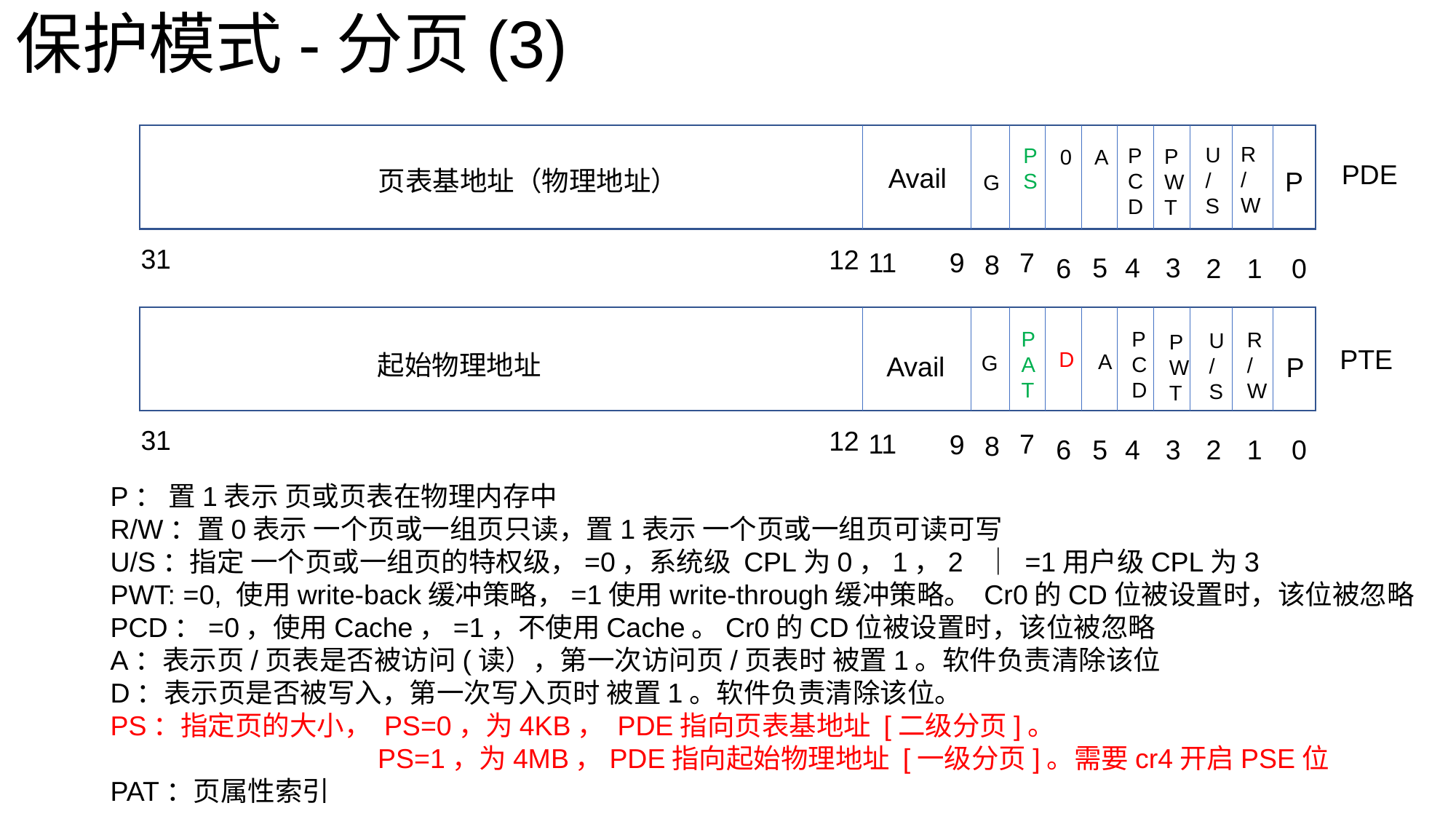

# 保护模式-分页(3)

R
/
W
U
/
S
P
S
P
C
D
P
W
T
0
A
PDE
Avail
页表基地址（物理地址）
P
G
31
12
11
7
9
8
5
4
3
2
1
0
6

P
A
T
P
C
D
R
/
W
U
/
S
P
W
T
PTE
D
起始物理地址
A
Avail
G
P
31
12
11
7
9
8
5
4
3
2
1
0
6
P： 置1表示 页或页表在物理内存中
R/W：置0表示 一个页或一组页只读，置1表示 一个页或一组页可读可写
U/S：指定 一个页或一组页的特权级，=0，系统级 CPL为0，1，2  ｜ =1用户级CPL为3
PWT: =0, 使用write-back缓冲策略，=1使用write-through缓冲策略。 Cr0的CD位被设置时，该位被忽略
PCD：=0，使用Cache，=1，不使用Cache。Cr0的CD位被设置时，该位被忽略
A：表示页/页表是否被访问(读），第一次访问页/页表时 被置1。软件负责清除该位
D：表示页是否被写入，第一次写入页时 被置1。软件负责清除该位。
PS：指定页的大小， PS=0，为4KB， PDE指向页表基地址 [二级分页]。
                                   PS=1，为4MB，PDE指向起始物理地址 [一级分页]。需要cr4开启PSE位
PAT：页属性索引